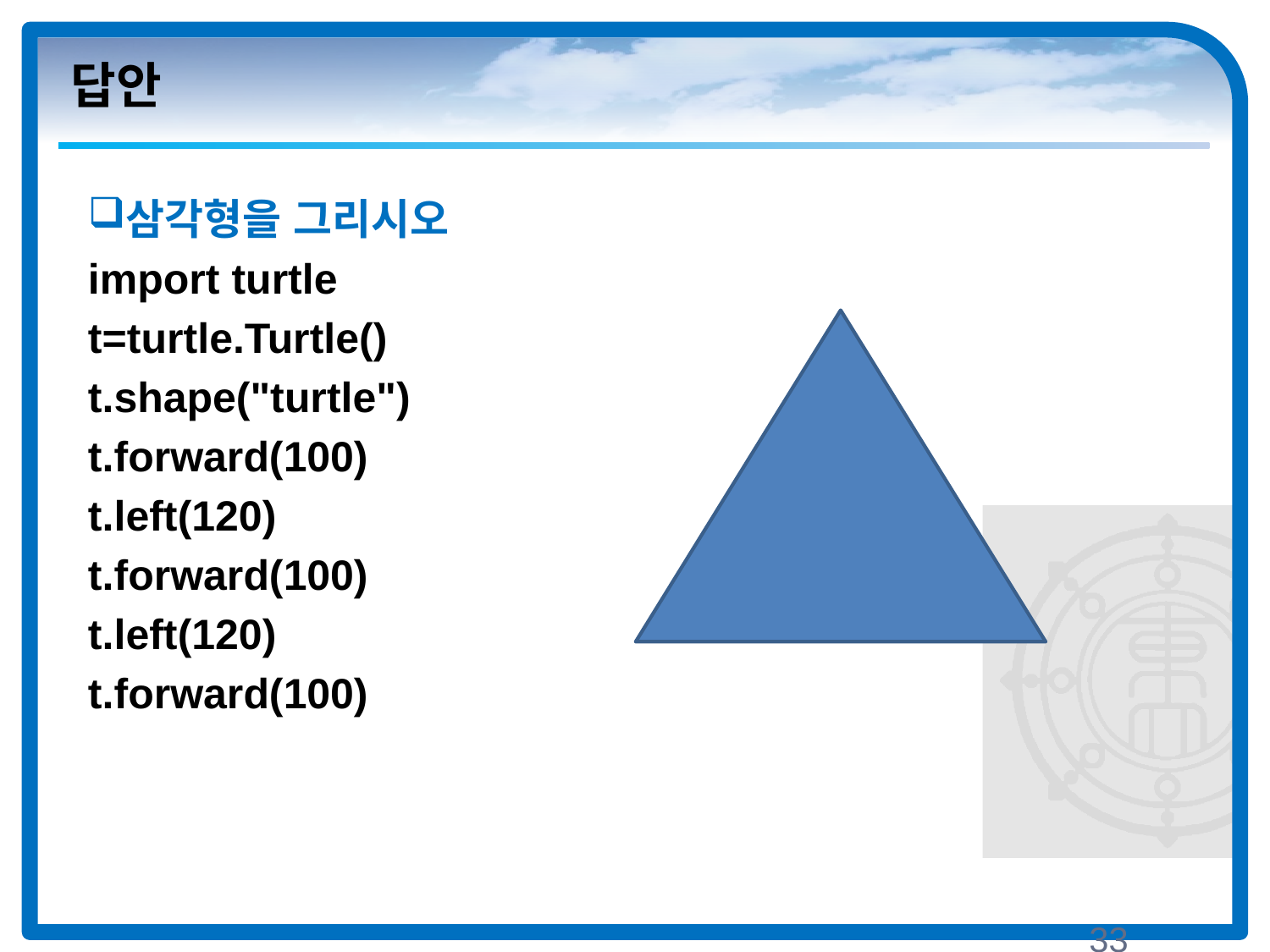

# 답안
삼각형을 그리시오
import turtle
t=turtle.Turtle()
t.shape("turtle")
t.forward(100)
t.left(120)
t.forward(100)
t.left(120)
t.forward(100)

33